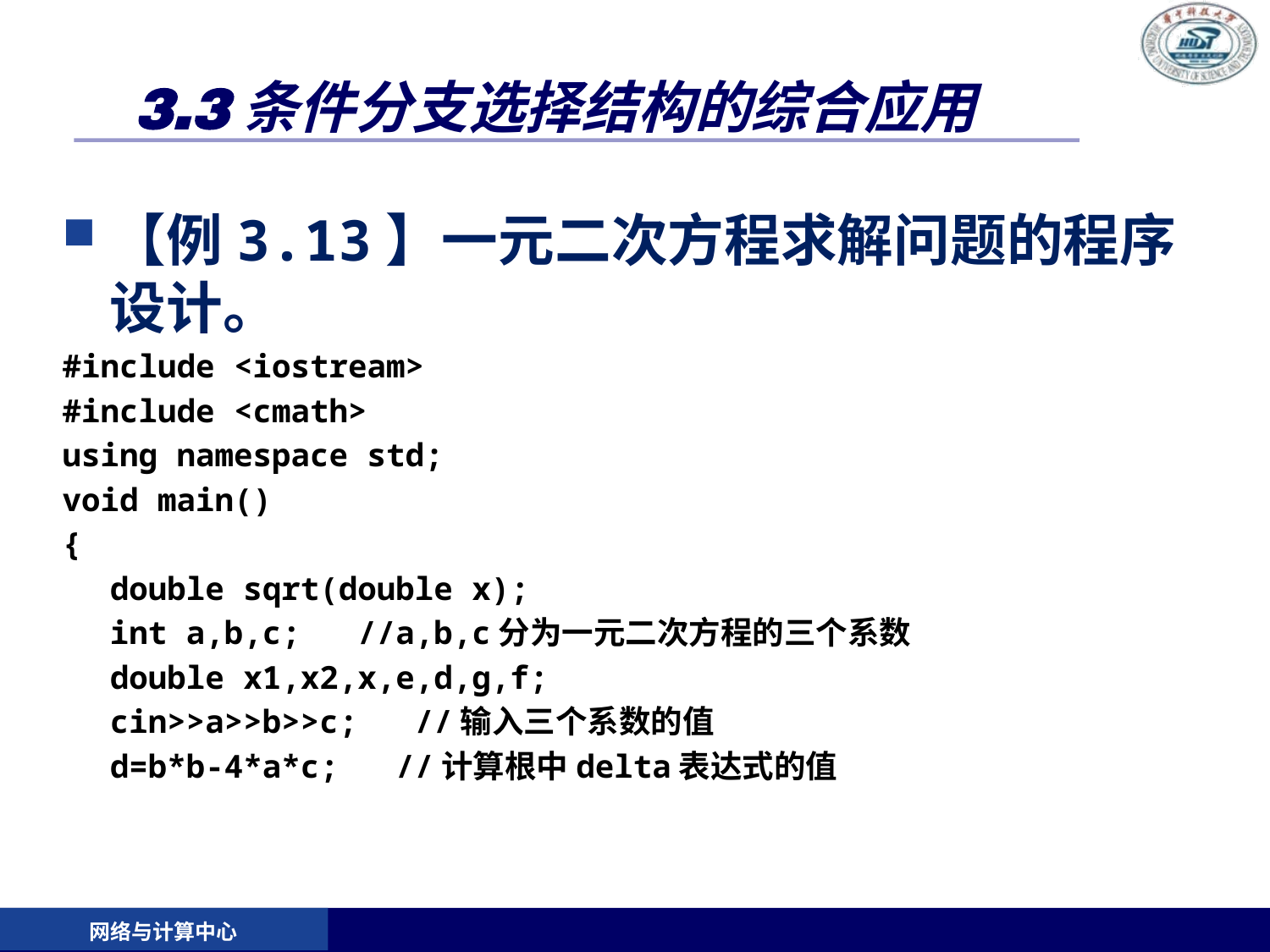

# 3.3条件分支选择结构的综合应用
【例3.13】一元二次方程求解问题的程序设计。
#include <iostream>
#include <cmath>
using namespace std;
void main()
{
	double sqrt(double x);
	int a,b,c;   //a,b,c分为一元二次方程的三个系数
	double x1,x2,x,e,d,g,f;
	cin>>a>>b>>c;   //输入三个系数的值
	d=b*b-4*a*c;   //计算根中delta表达式的值
网络与计算中心